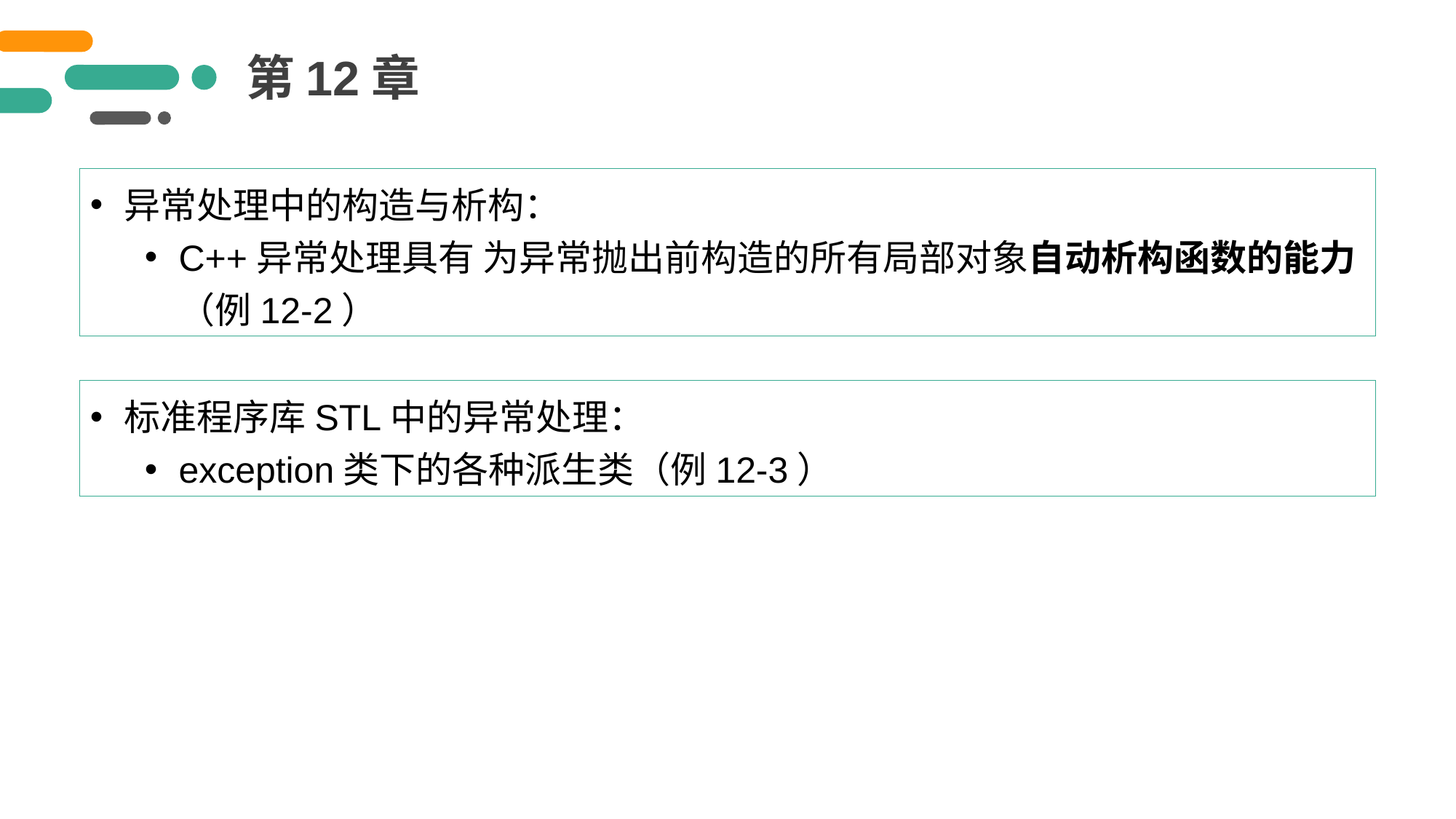

第12章
异常处理中的构造与析构：
C++异常处理具有 为异常抛出前构造的所有局部对象自动析构函数的能力（例12-2）
标准程序库STL中的异常处理：
exception类下的各种派生类（例12-3）